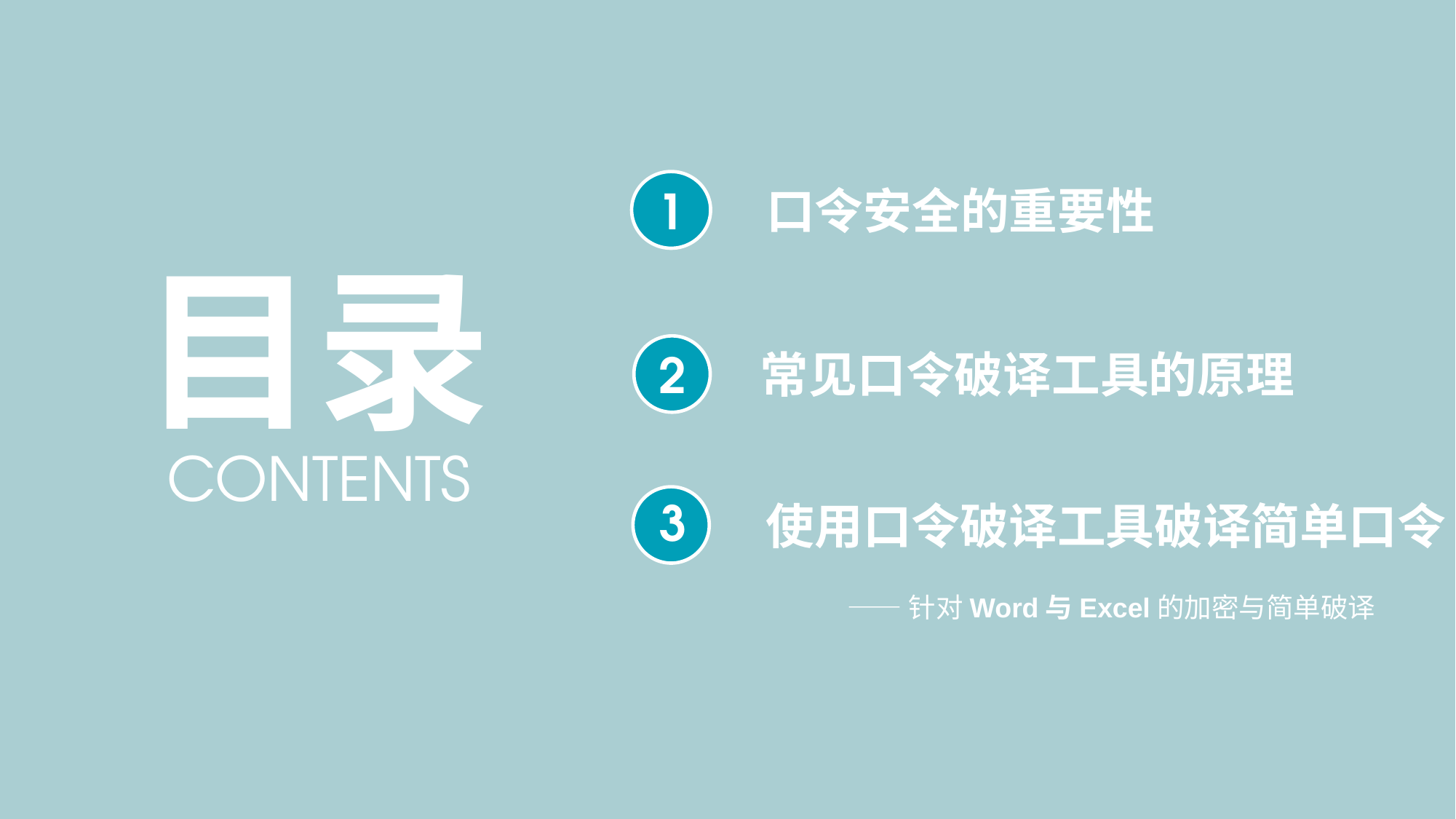

1
口令安全的重要性
目录

2
常见口令破译工具的原理
CONTENTS

3
使用口令破译工具破译简单口令
               ——针对Word与Excel的加密与简单破译